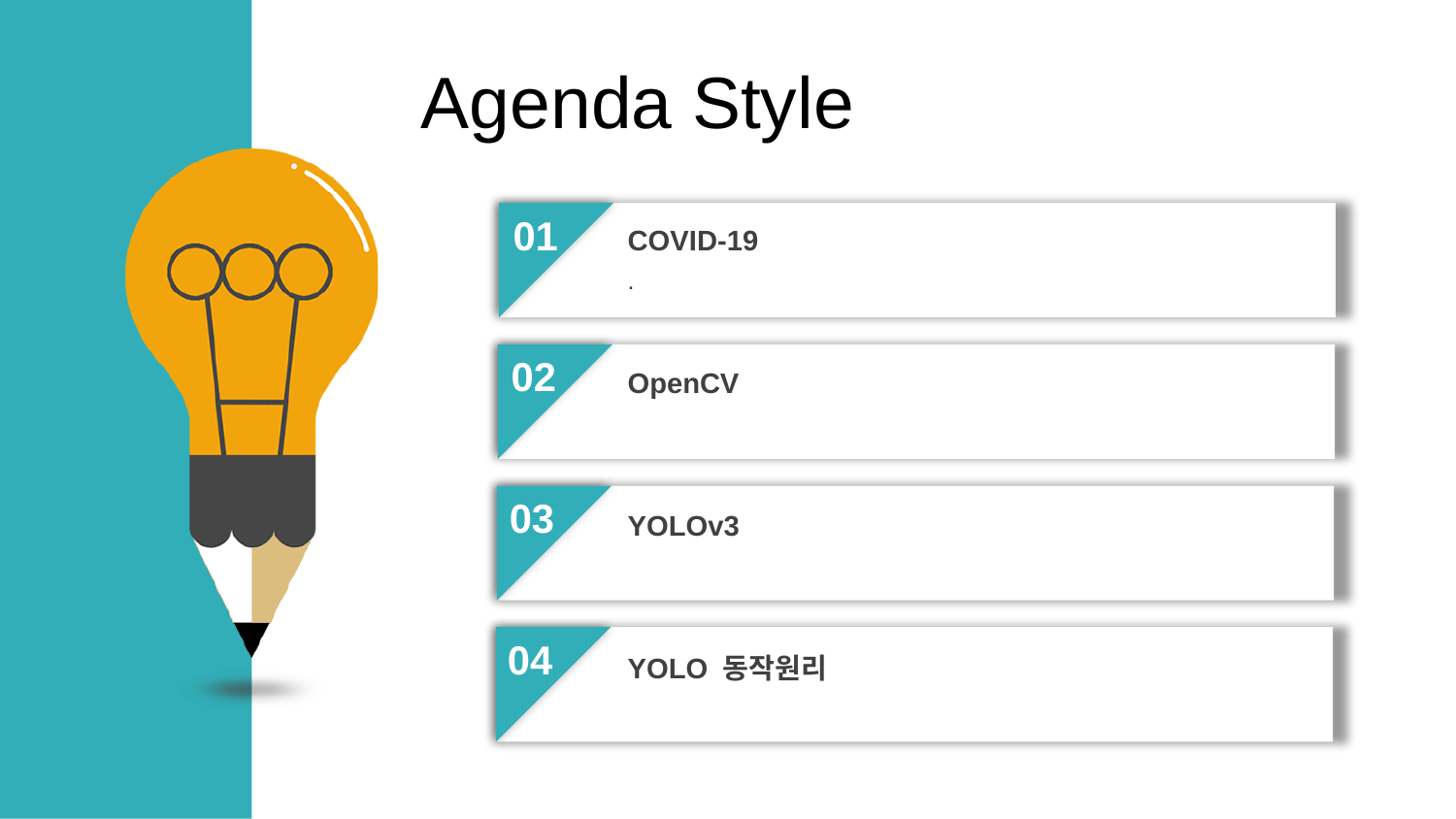

Agenda Style

01
COVID-19
.
02

OpenCV

03

YOLOv3

04
YOLO 동작원리